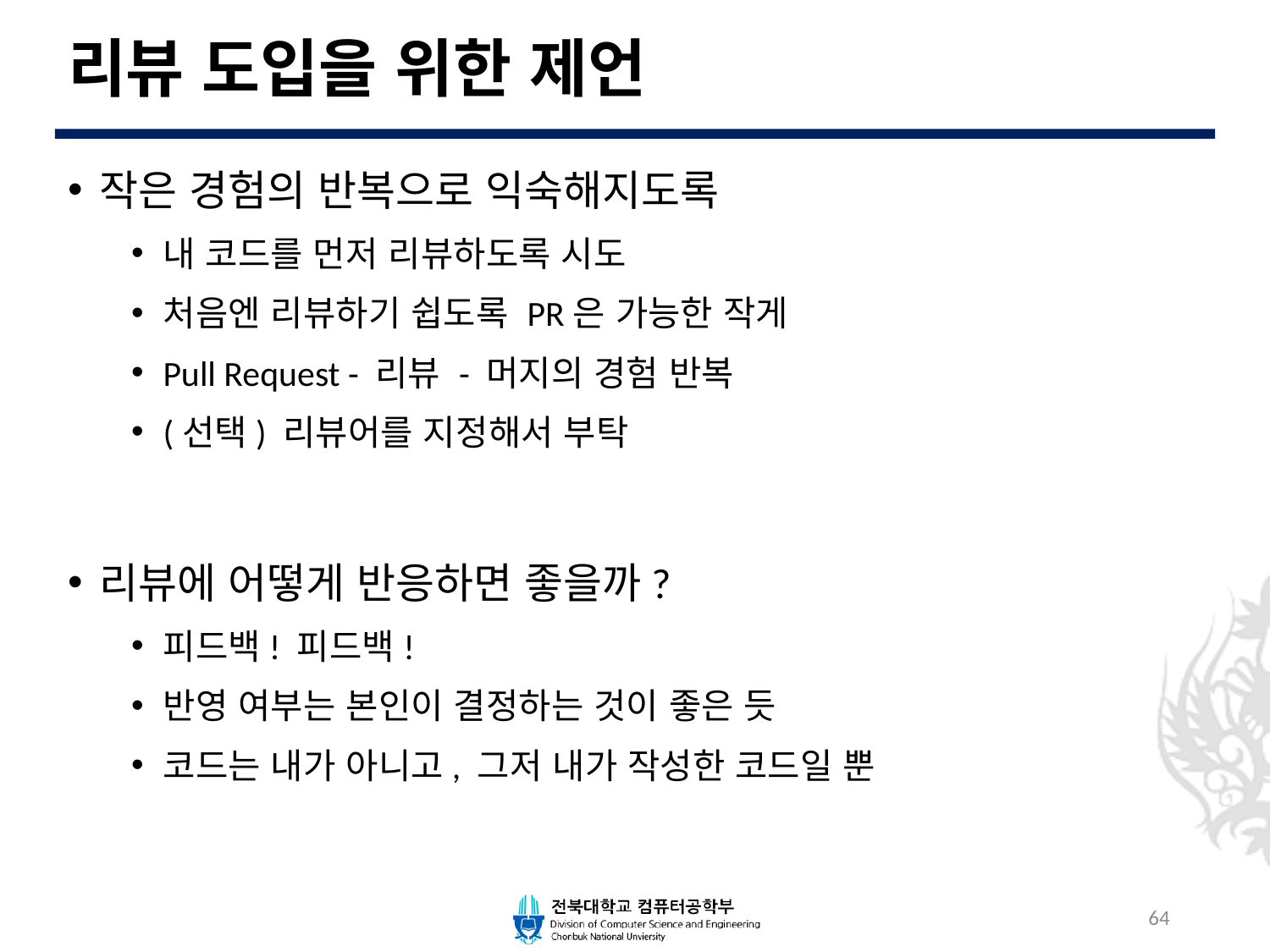

# 리뷰 도입을 위한 제언
작은 경험의 반복으로 익숙해지도록
내 코드를 먼저 리뷰하도록 시도
처음엔 리뷰하기 쉽도록 PR은 가능한 작게
Pull Request - 리뷰 - 머지의 경험 반복
(선택) 리뷰어를 지정해서 부탁

리뷰에 어떻게 반응하면 좋을까?
피드백! 피드백!
반영 여부는 본인이 결정하는 것이 좋은 듯
코드는 내가 아니고, 그저 내가 작성한 코드일 뿐

64